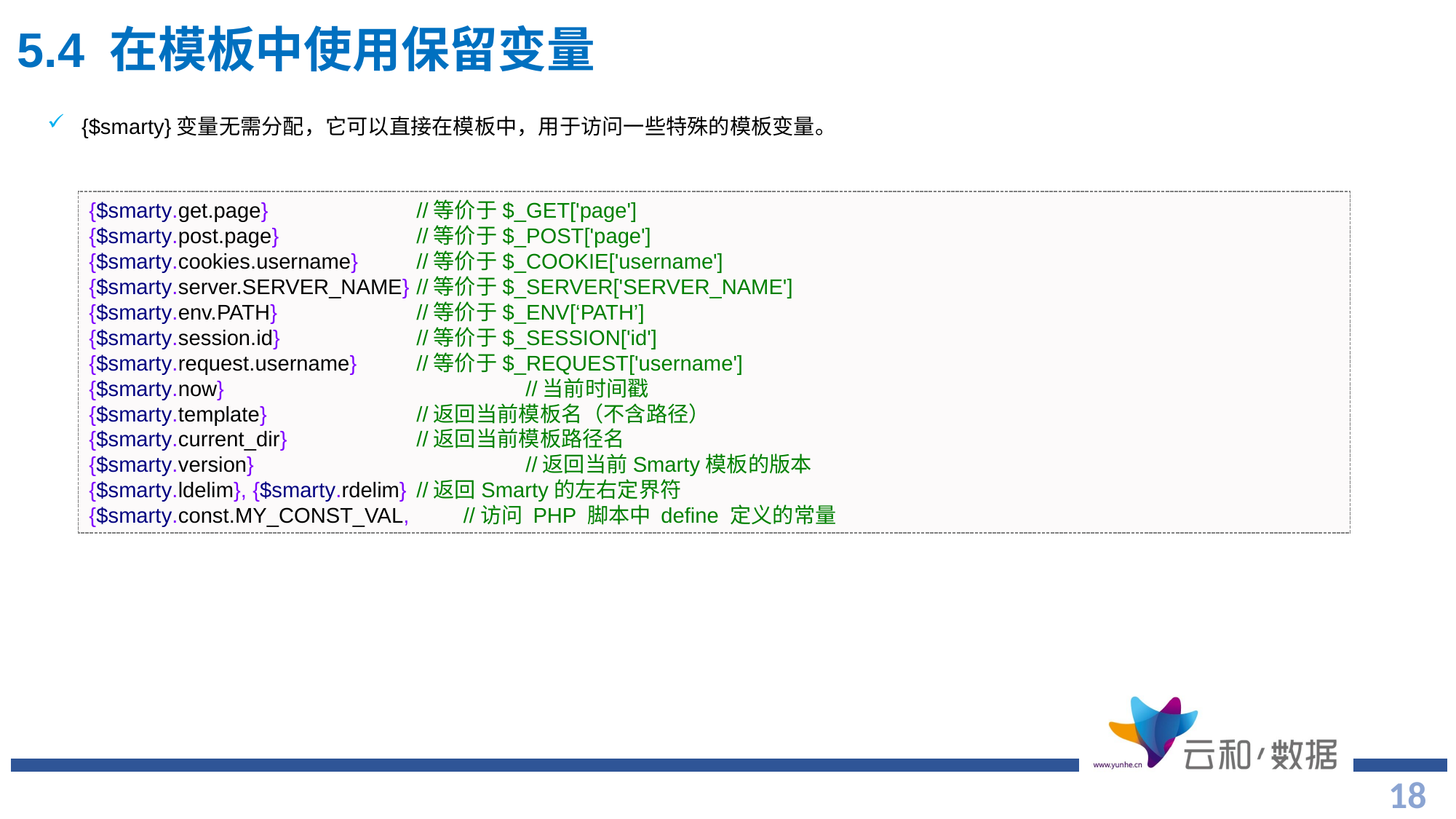

# 5.4 在模板中使用保留变量
{$smarty}变量无需分配，它可以直接在模板中，用于访问一些特殊的模板变量。
{$smarty.get.page} 		//等价于$_GET['page']
{$smarty.post.page} 		//等价于$_POST['page']
{$smarty.cookies.username} 	//等价于$_COOKIE['username']
{$smarty.server.SERVER_NAME}	//等价于$_SERVER['SERVER_NAME']
{$smarty.env.PATH} 		//等价于$_ENV[‘PATH’]
{$smarty.session.id} 		//等价于$_SESSION['id']
{$smarty.request.username} 	//等价于$_REQUEST['username']
{$smarty.now} 			//当前时间戳
{$smarty.template} 		//返回当前模板名（不含路径）
{$smarty.current_dir} 		//返回当前模板路径名
{$smarty.version} 			//返回当前Smarty模板的版本
{$smarty.ldelim}, {$smarty.rdelim}	//返回Smarty的左右定界符
{$smarty.const.MY_CONST_VAL,         //访问 PHP 脚本中 define 定义的常量
18